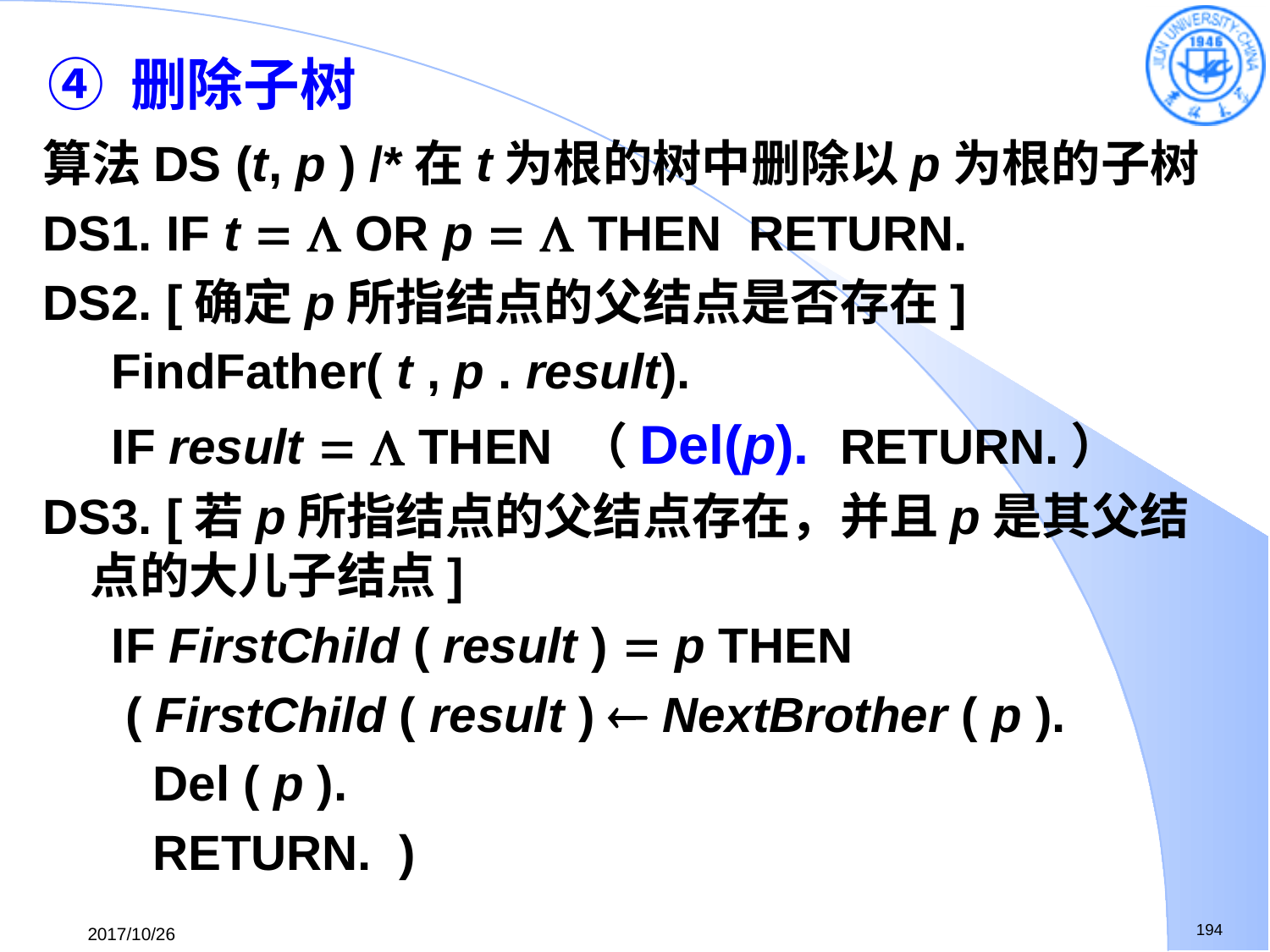

# ④ 删除子树
算法DS (t, p ) /*在t为根的树中删除以p为根的子树
DS1. IF t = Λ OR p = Λ THEN  RETURN.
DS2. [确定p所指结点的父结点是否存在]
     FindFather( t , p . result).
     IF result = Λ THEN （Del(p).  RETURN.）
DS3. [若p所指结点的父结点存在，并且p是其父结点的大儿子结点]
     IF FirstChild ( result ) = p THEN
      ( FirstChild ( result ) ← NextBrother ( p ).
        Del ( p ).
        RETURN.  )